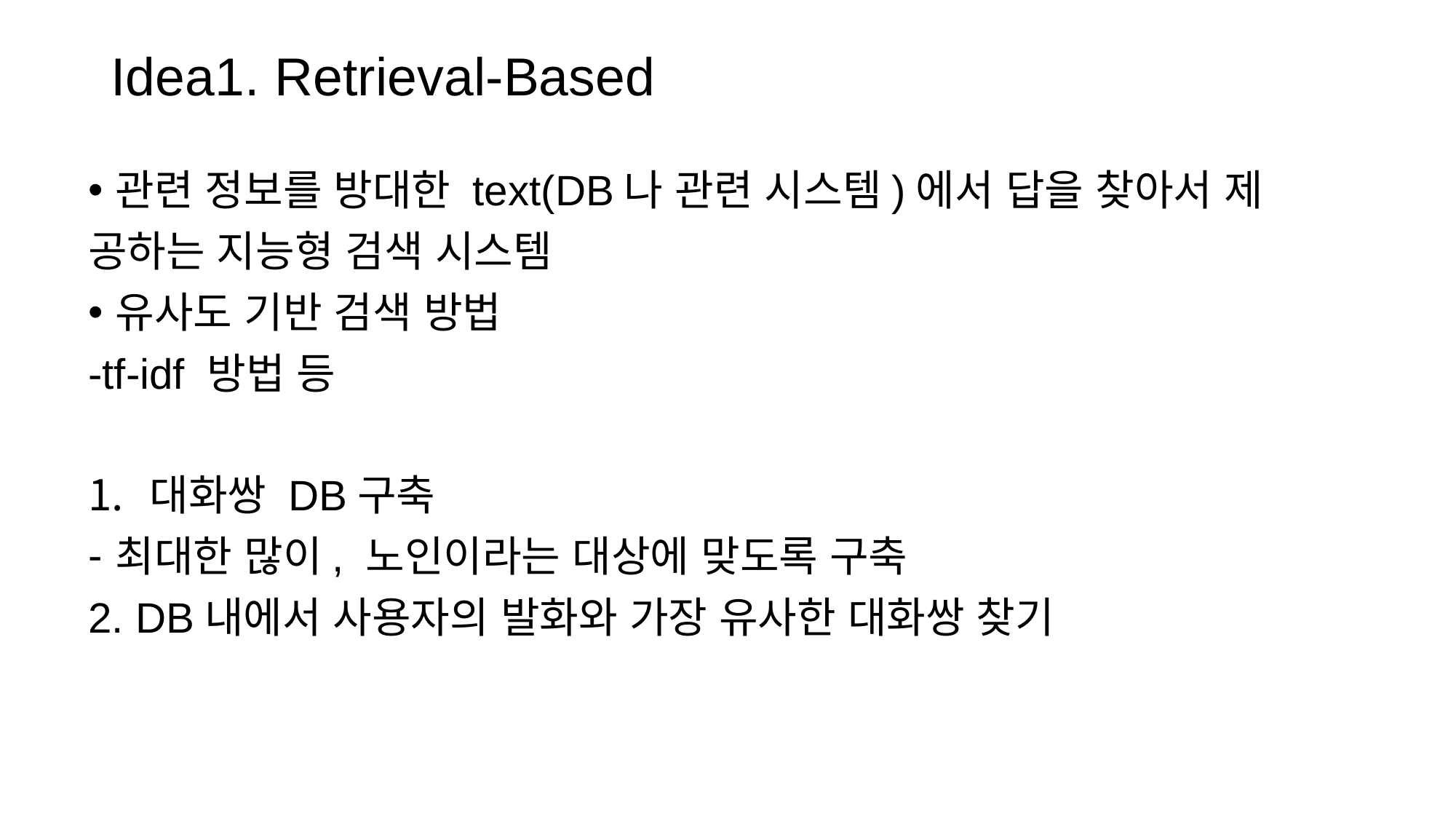

# Idea1. Retrieval-Based
관련 정보를 방대한 text(DB나 관련 시스템)에서 답을 찾아서 제
공하는 지능형 검색 시스템
유사도 기반 검색 방법
-tf-idf 방법 등

대화쌍 DB구축
최대한 많이, 노인이라는 대상에 맞도록 구축
2. DB내에서 사용자의 발화와 가장 유사한 대화쌍 찾기